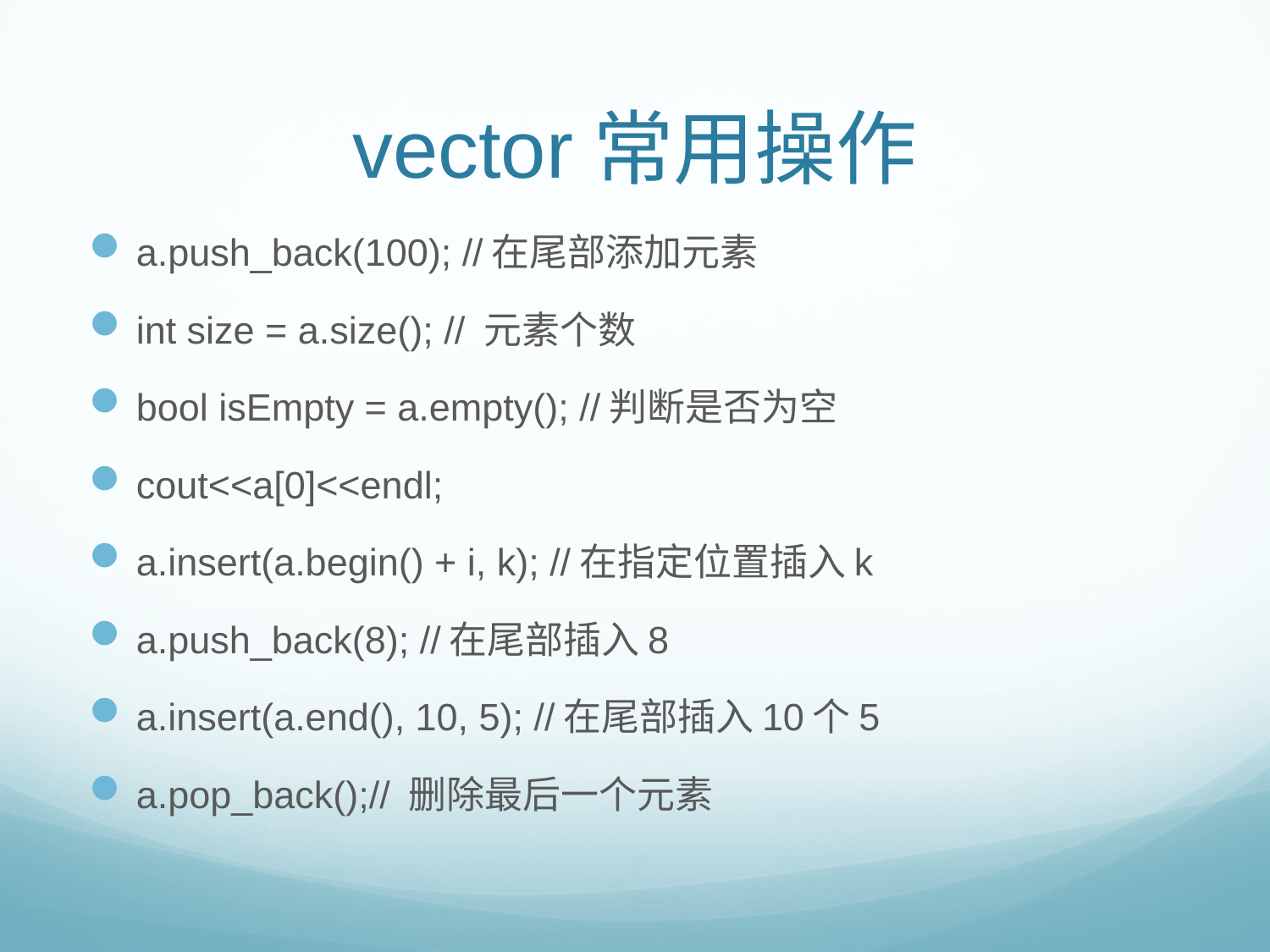

# vector常用操作
a.push_back(100); //在尾部添加元素
int size = a.size(); // 元素个数
bool isEmpty = a.empty(); //判断是否为空
cout<<a[0]<<endl;
a.insert(a.begin() + i, k); //在指定位置插入k
a.push_back(8); //在尾部插入8
a.insert(a.end(), 10, 5); //在尾部插入10个5
a.pop_back();// 删除最后一个元素